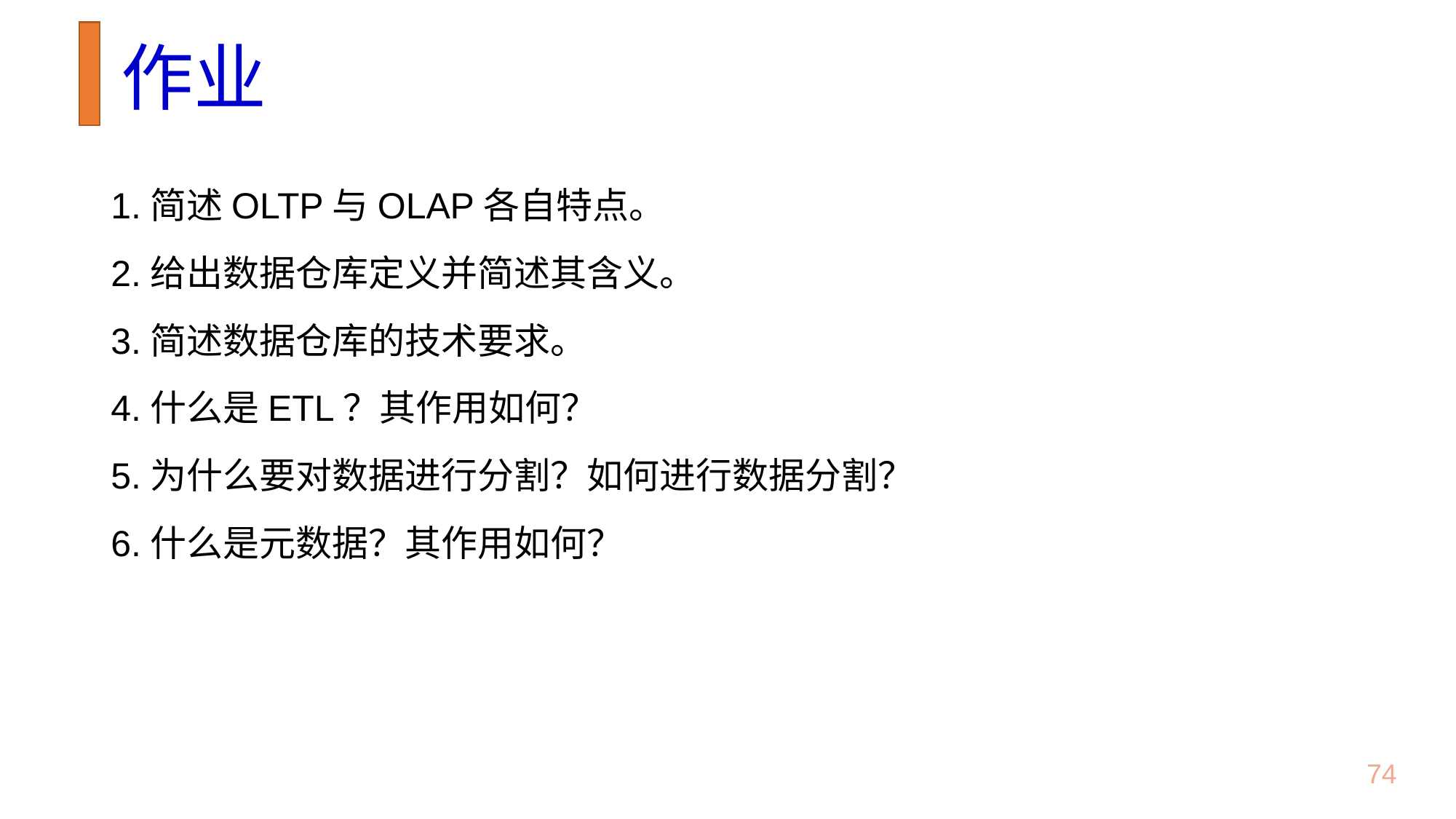

# 作业
1.简述OLTP与OLAP各自特点。
2.给出数据仓库定义并简述其含义。
3.简述数据仓库的技术要求。
4.什么是ETL？其作用如何？
5.为什么要对数据进行分割？如何进行数据分割？
6.什么是元数据？其作用如何？

74